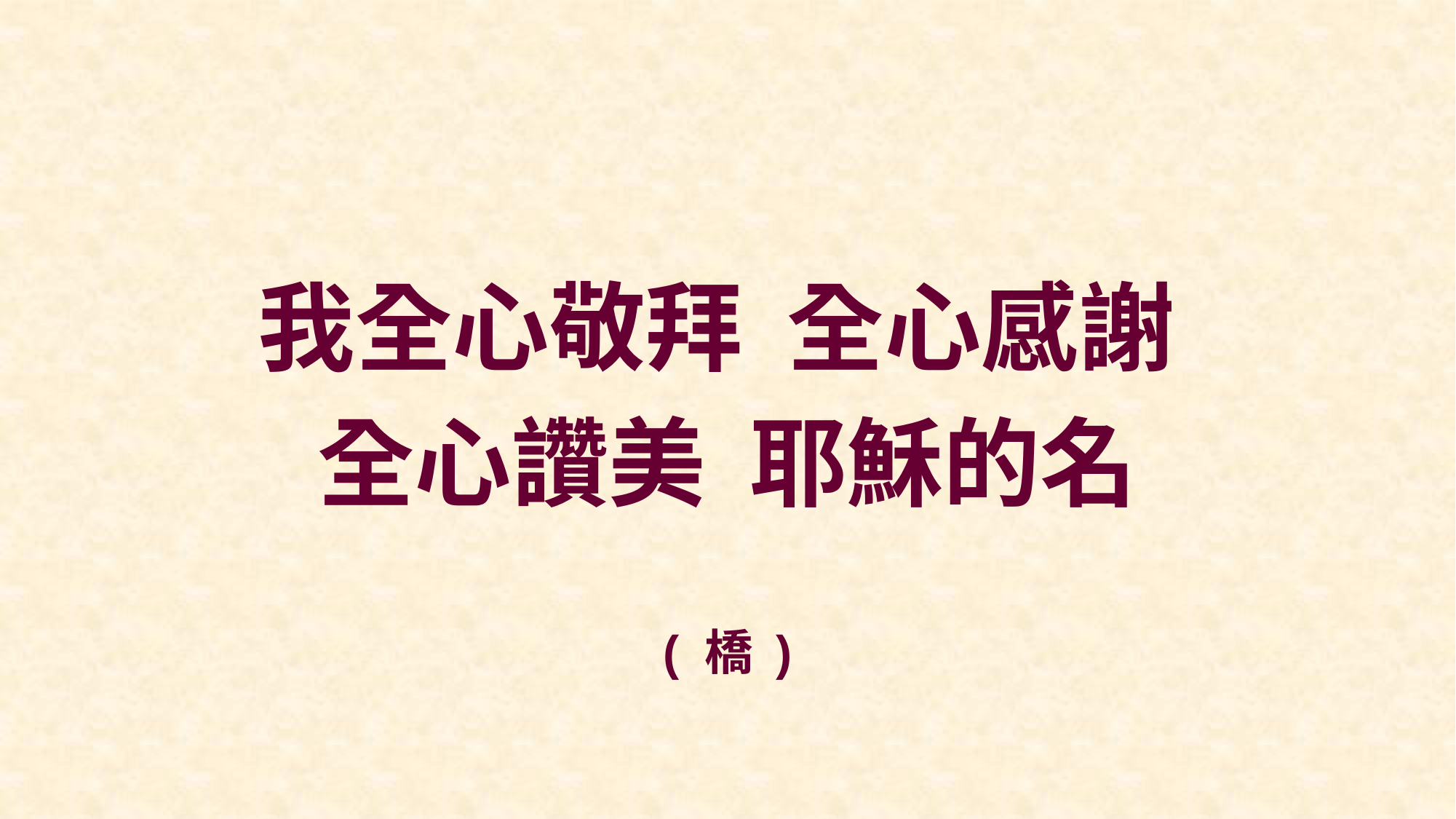

我全心敬拜  全心感謝
全心讚美  耶穌的名
( 橋 )